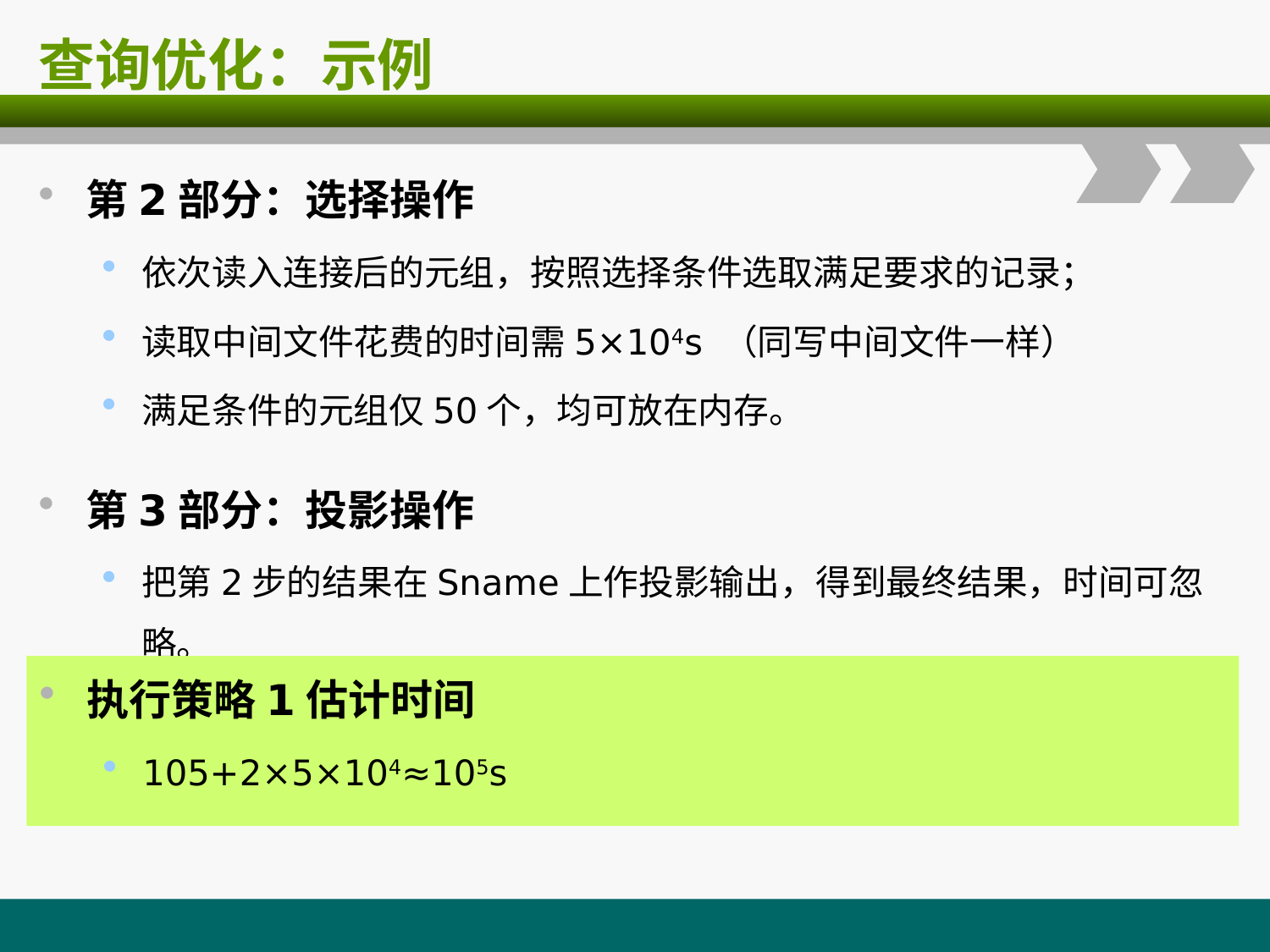

# 查询优化：示例
第2部分：选择操作
依次读入连接后的元组，按照选择条件选取满足要求的记录；
读取中间文件花费的时间需5×104s （同写中间文件一样）
满足条件的元组仅50个，均可放在内存。
第3部分：投影操作
把第2步的结果在Sname上作投影输出，得到最终结果，时间可忽略。
执行策略1估计时间
105+2×5×104≈105s